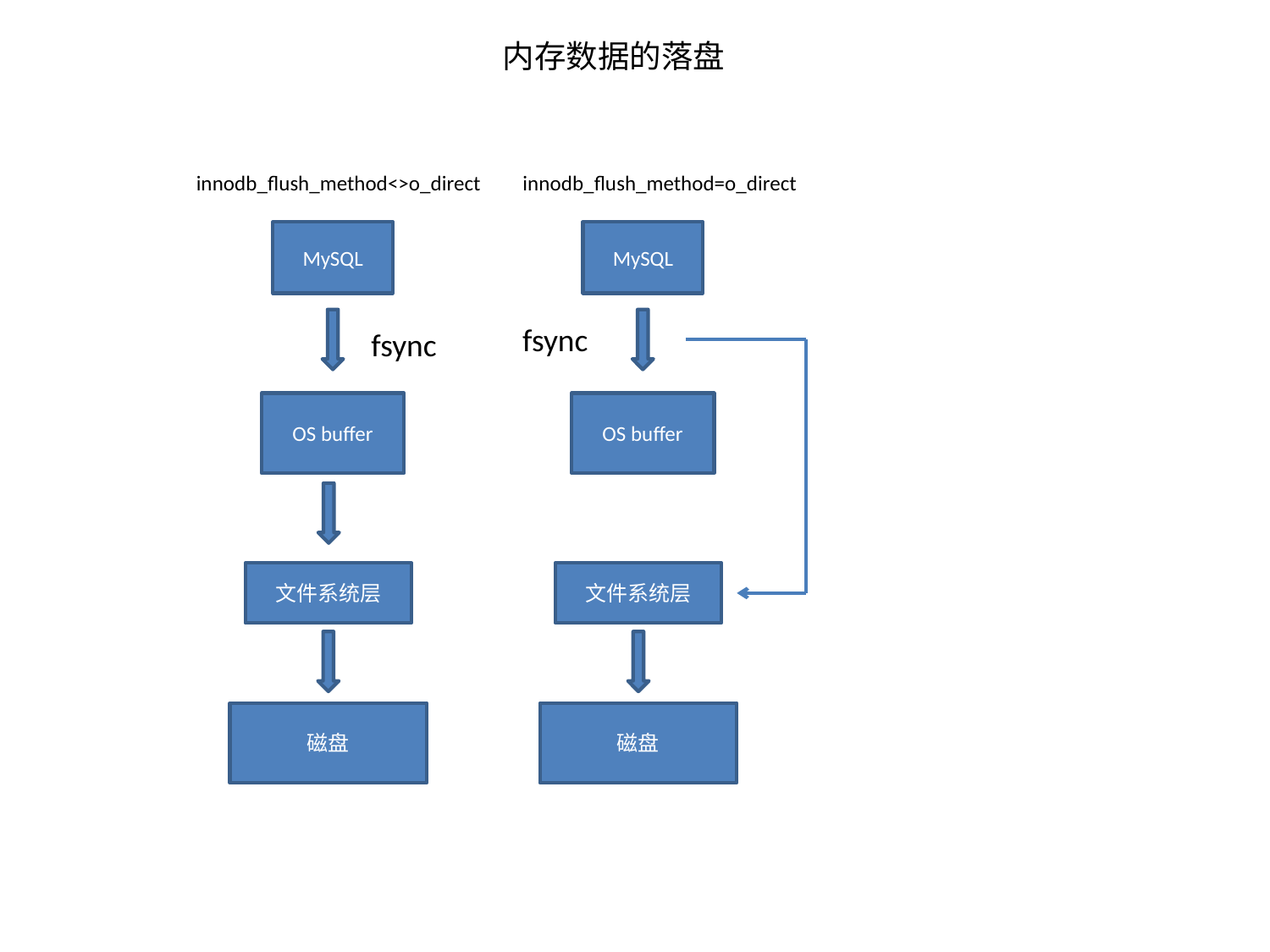

内存数据的落盘
innodb_flush_method<>o_direct
innodb_flush_method=o_direct
MySQL
MySQL

fsync
fsync
OS buffer
OS buffer

文件系统层
文件系统层

磁盘
磁盘